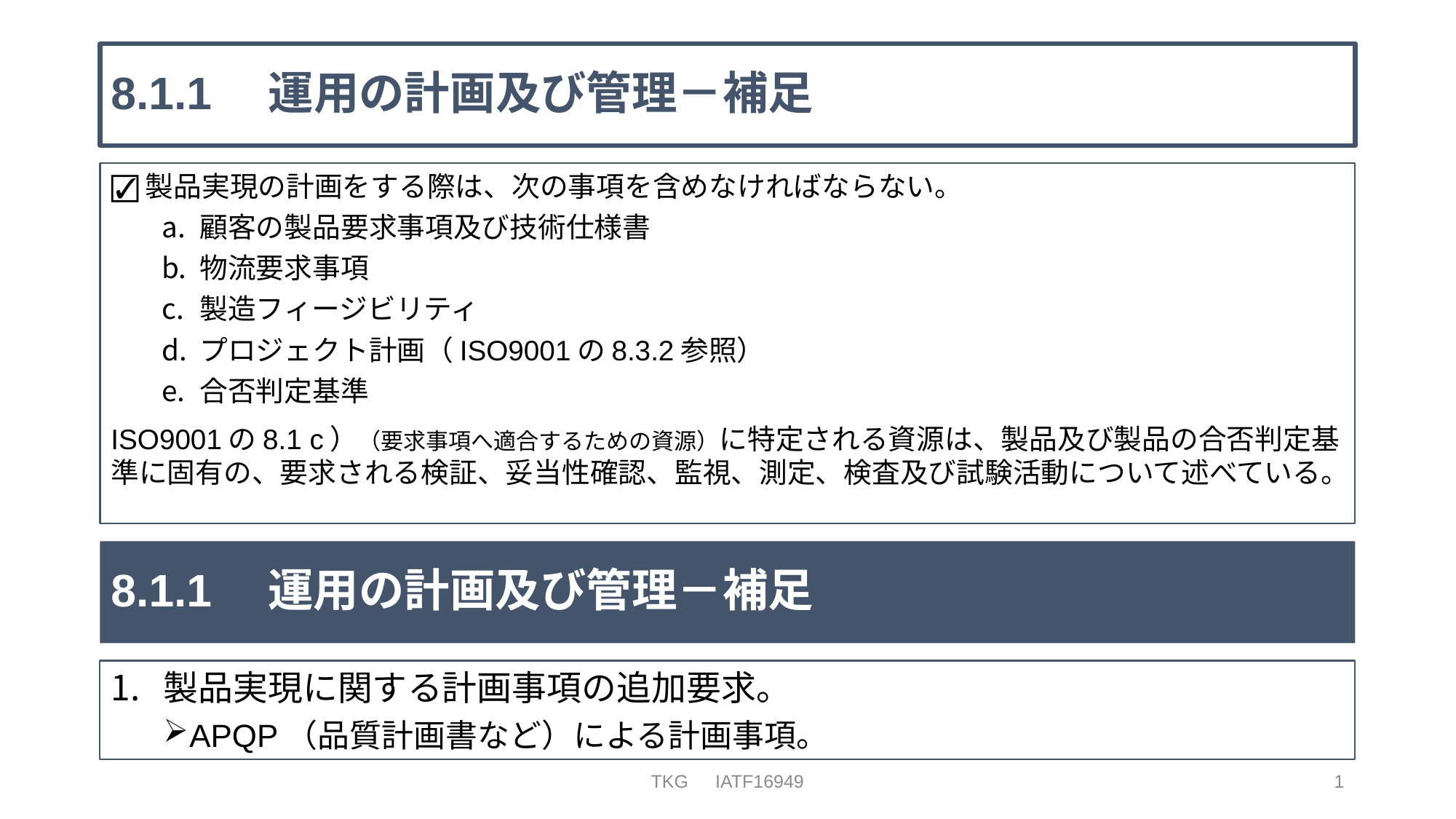

# 8.1.1　運用の計画及び管理－補足
☑製品実現の計画をする際は、次の事項を含めなければならない。
顧客の製品要求事項及び技術仕様書
物流要求事項
製造フィージビリティ
プロジェクト計画（ISO9001の8.3.2参照）
合否判定基準
ISO9001の8.1 c）（要求事項へ適合するための資源）に特定される資源は、製品及び製品の合否判定基準に固有の、要求される検証、妥当性確認、監視、測定、検査及び試験活動について述べている。
8.1.1　運用の計画及び管理－補足
製品実現に関する計画事項の追加要求。
APQP（品質計画書など）による計画事項。
TKG　IATF16949
1